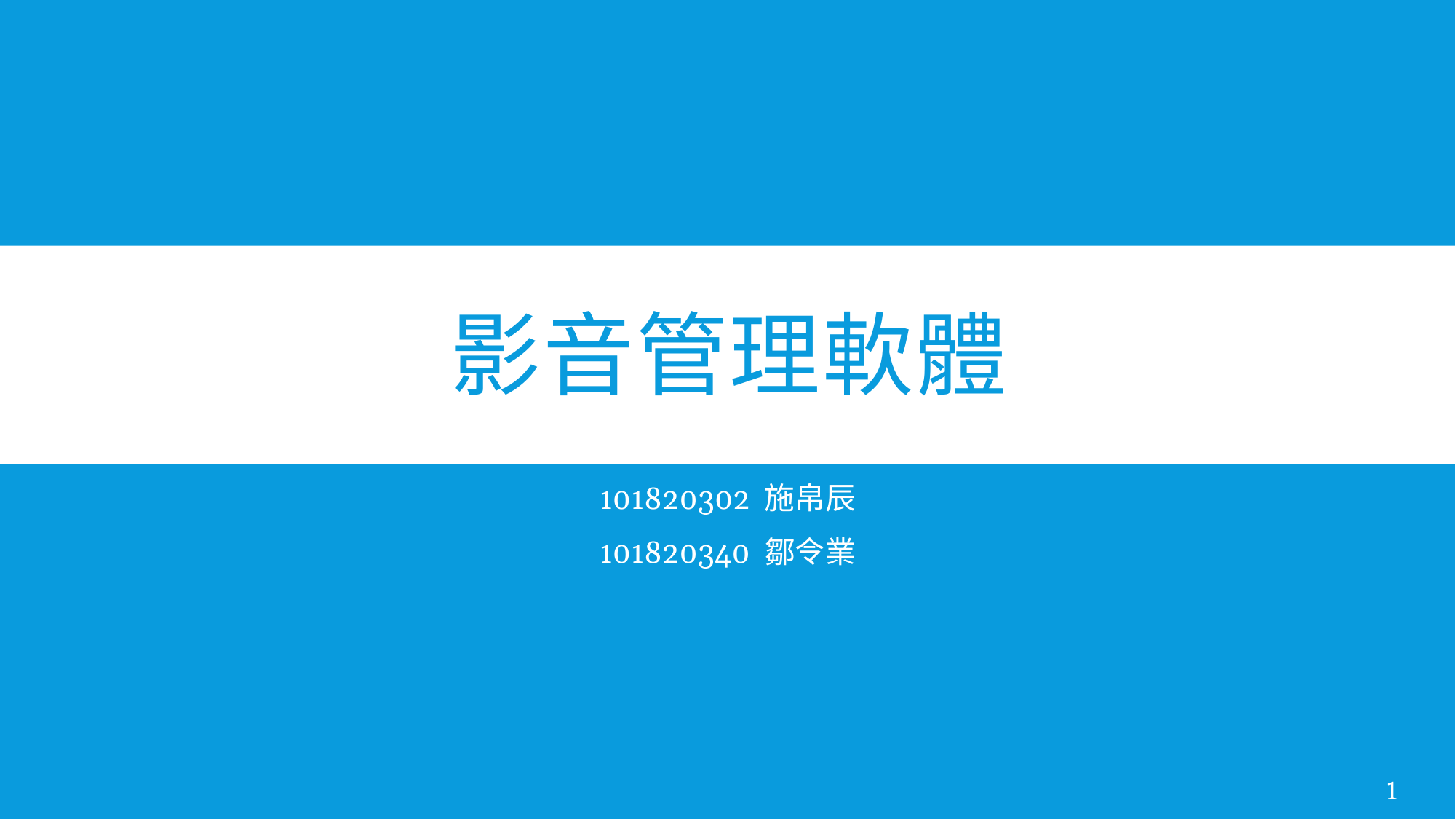

# 影音管理軟體
101820302 施帛辰
101820340 鄒令業
1